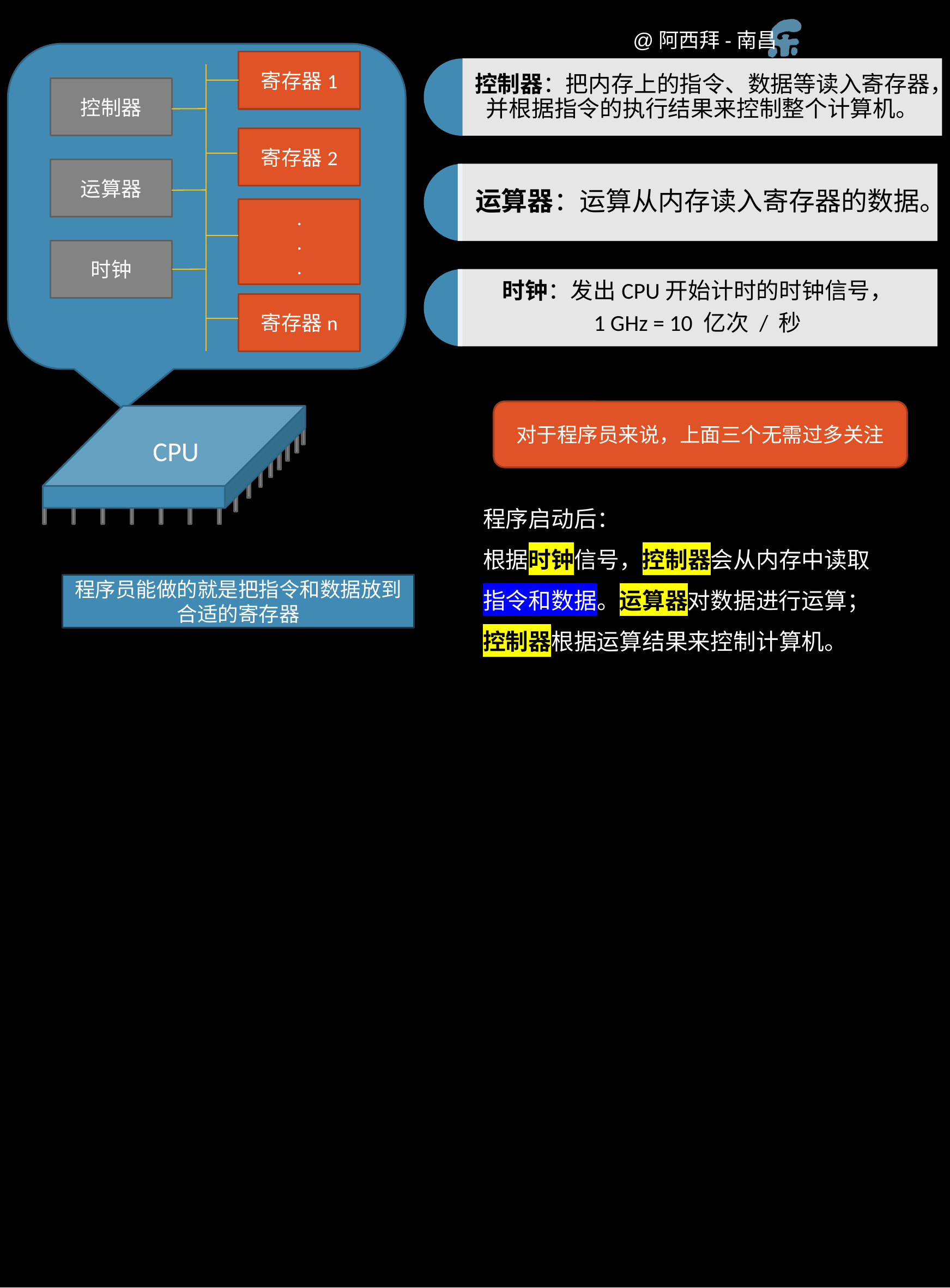

寄存器1
控制器：把内存上的指令、数据等读入寄存器，并根据指令的执行结果来控制整个计算机。
控制器
寄存器2
运算器
运算器：运算从内存读入寄存器的数据。
.
.
.
时钟
时钟：发出CPU开始计时的时钟信号，
1 GHz = 10 亿次 / 秒
寄存器n
对于程序员来说，上面三个无需过多关注

CPU

程序启动后：
根据时钟信号，控制器会从内存中读取指令和数据。运算器对数据进行运算；控制器根据运算结果来控制计算机。
程序员能做的就是把指令和数据放到合适的寄存器